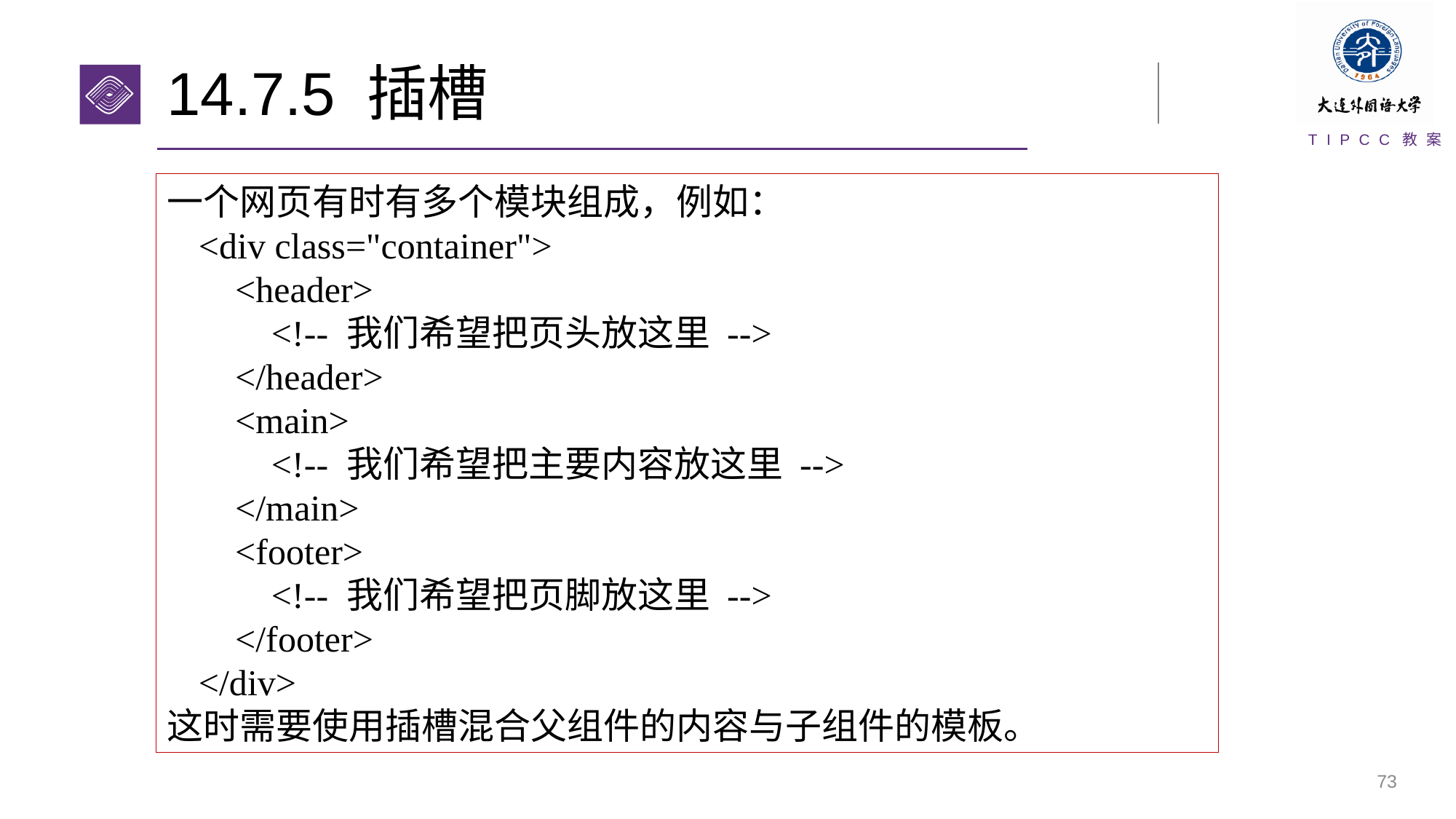

# 14.7.5 插槽
一个网页有时有多个模块组成，例如：
<div class="container">
    <header>
        <!-- 我们希望把页头放这里 -->
    </header>
    <main>
        <!-- 我们希望把主要内容放这里 -->
    </main>
    <footer>
        <!-- 我们希望把页脚放这里 -->
    </footer>
</div>
这时需要使用插槽混合父组件的内容与子组件的模板。
73